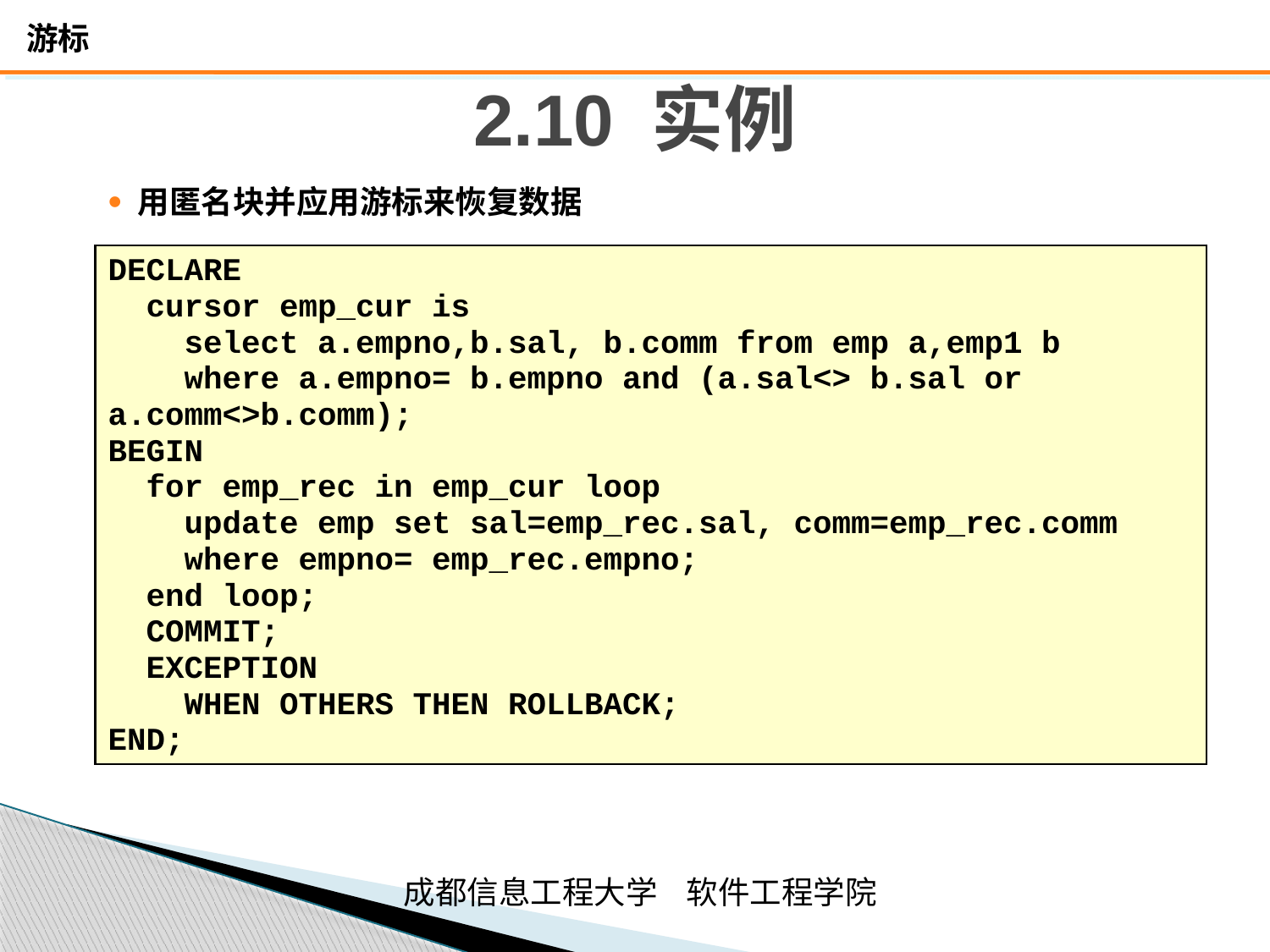

# 2.10 实例
用匿名块并应用游标来恢复数据
DECLARE
  cursor emp_cur is
    select a.empno,b.sal, b.comm from emp a,emp1 b
    where a.empno= b.empno and (a.sal<> b.sal or a.comm<>b.comm);
BEGIN
  for emp_rec in emp_cur loop
    update emp set sal=emp_rec.sal, comm=emp_rec.comm
    where empno= emp_rec.empno;
  end loop;
  COMMIT;
  EXCEPTION
    WHEN OTHERS THEN ROLLBACK;
END;